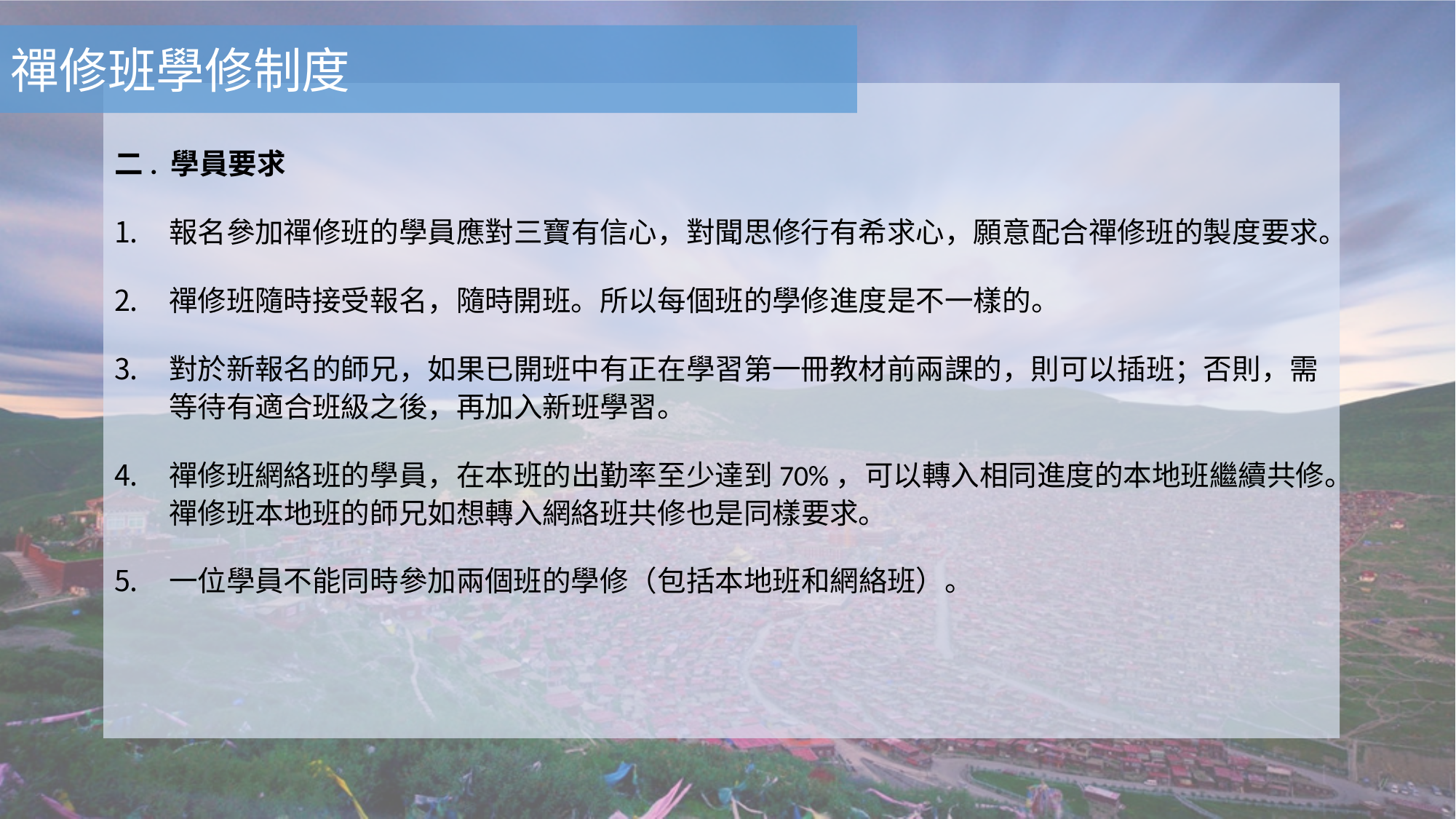

禪修班學修制度

二. 學員要求
報名參加禪修班的學員應對三寶有信心，對聞思修行有希求心，願意配合禪修班的製度要求。
禪修班隨時接受報名，隨時開班。所以每個班的學修進度是不一樣的。
對於新報名的師兄，如果已開班中有正在學習第一冊教材前兩課的，則可以插班；否則，需等待有適合班級之後，再加入新班學習。
禪修班網絡班的學員，在本班的出勤率至少達到70%，可以轉入相同進度的本地班繼續共修。禪修班本地班的師兄如想轉入網絡班共修也是同樣要求。
一位學員不能同時參加兩個班的學修（包括本地班和網絡班）。